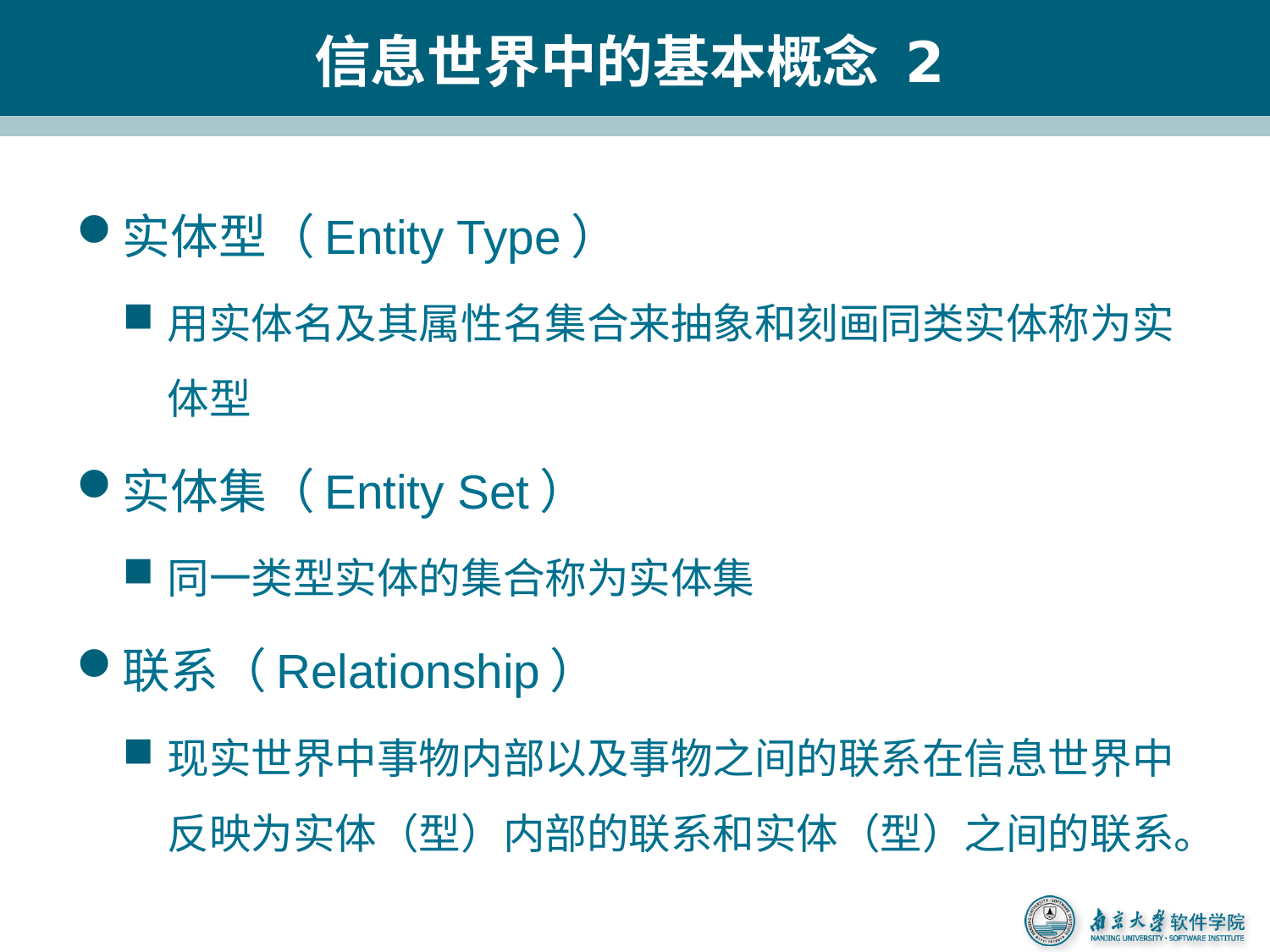

# 信息世界中的基本概念 2
实体型（Entity Type）
用实体名及其属性名集合来抽象和刻画同类实体称为实体型
实体集（Entity Set）
同一类型实体的集合称为实体集
联系（Relationship）
现实世界中事物内部以及事物之间的联系在信息世界中反映为实体（型）内部的联系和实体（型）之间的联系。